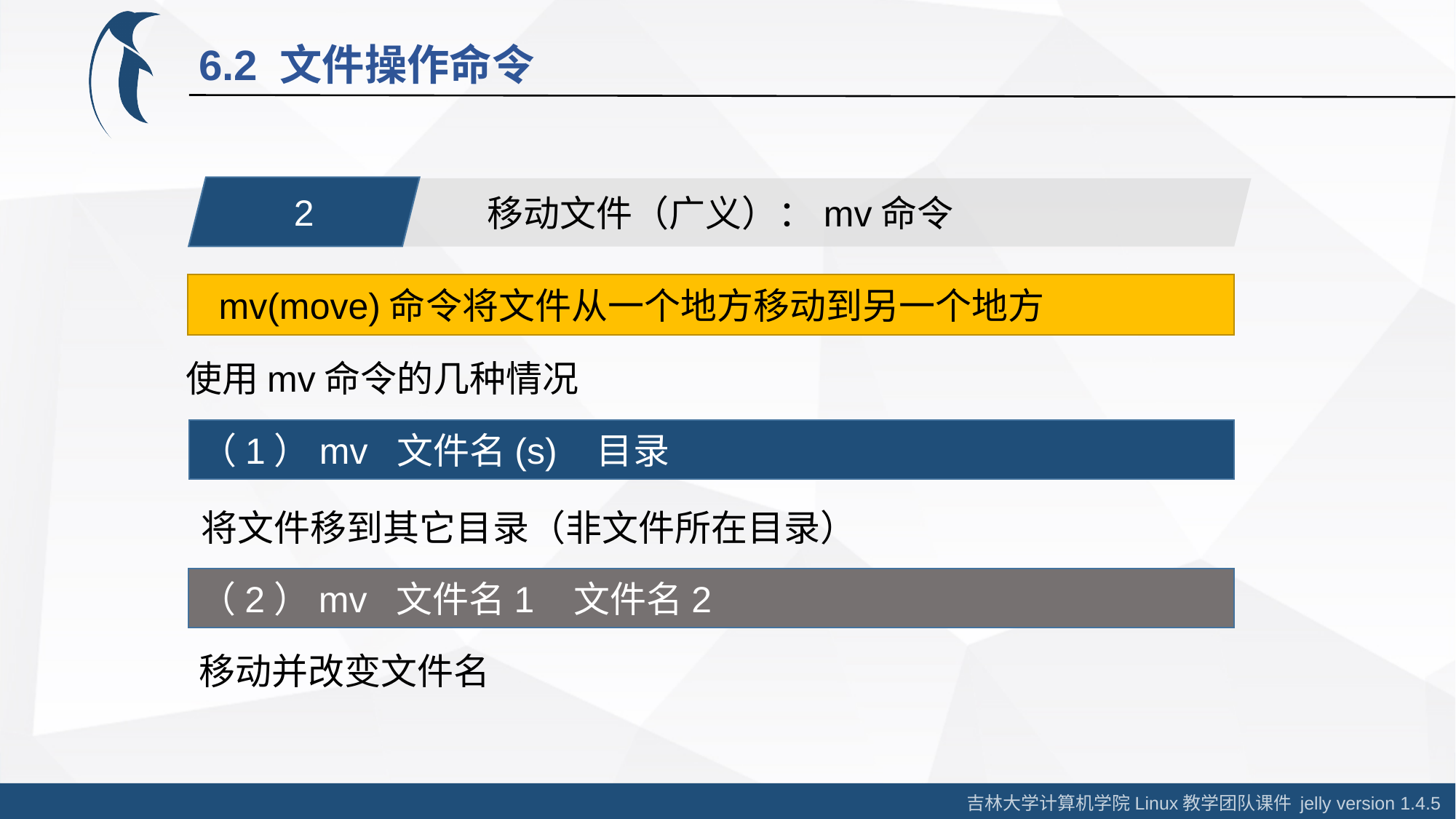

6.2 文件操作命令
2
移动文件（广义）：mv命令
  mv(move)命令将文件从一个地方移动到另一个地方
使用mv命令的几种情况
（1）mv  文件名(s)   目录
将文件移到其它目录（非文件所在目录）
（2）mv  文件名1   文件名2
移动并改变文件名